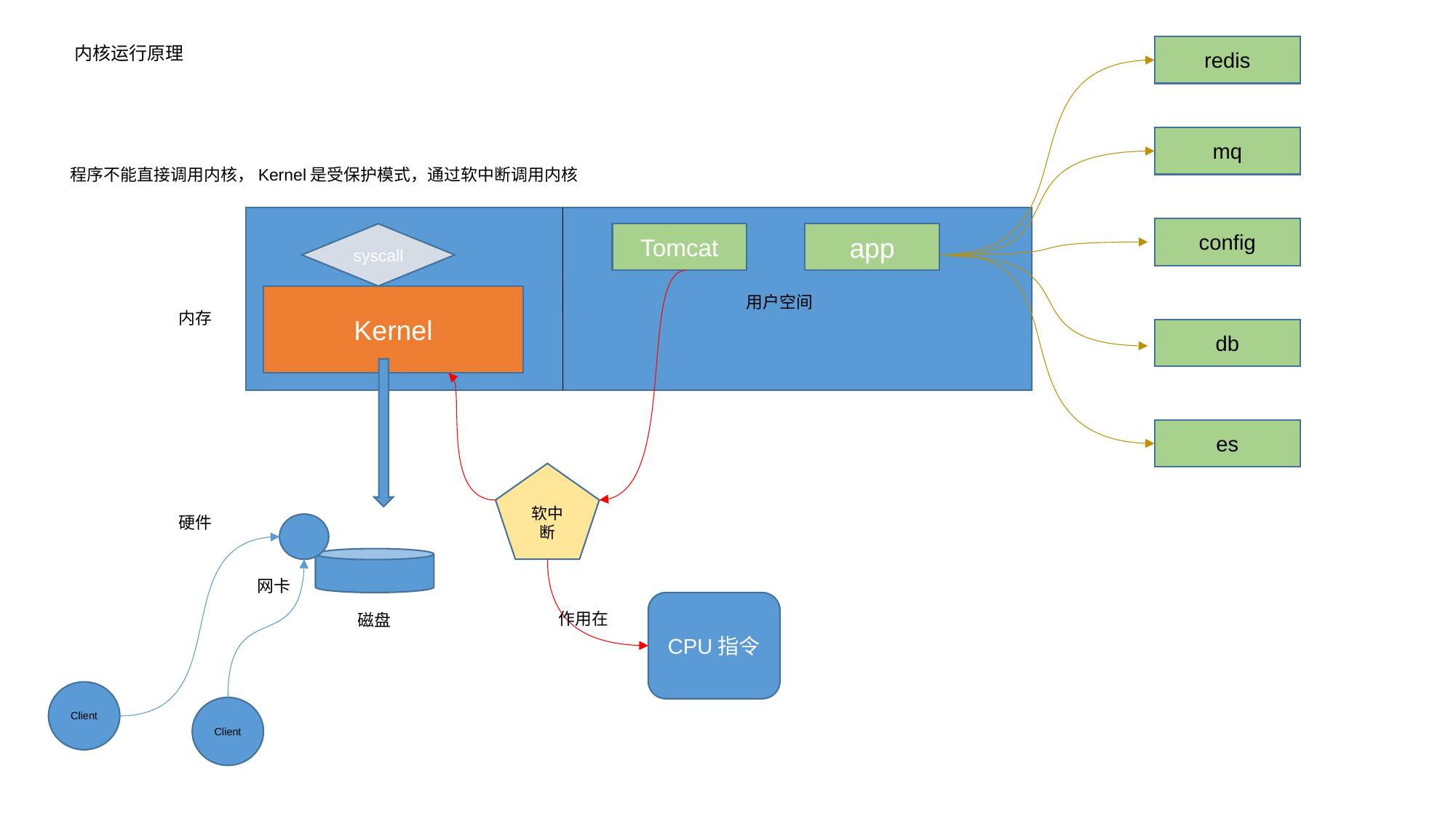

内核运行原理
redis
mq
程序不能直接调用内核，Kernel是受保护模式，通过软中断调用内核

config
syscall
app
Tomcat
Kernel
用户空间
内存
db

es
软中断
硬件

网卡
CPU指令
作用在
磁盘
Client
Client